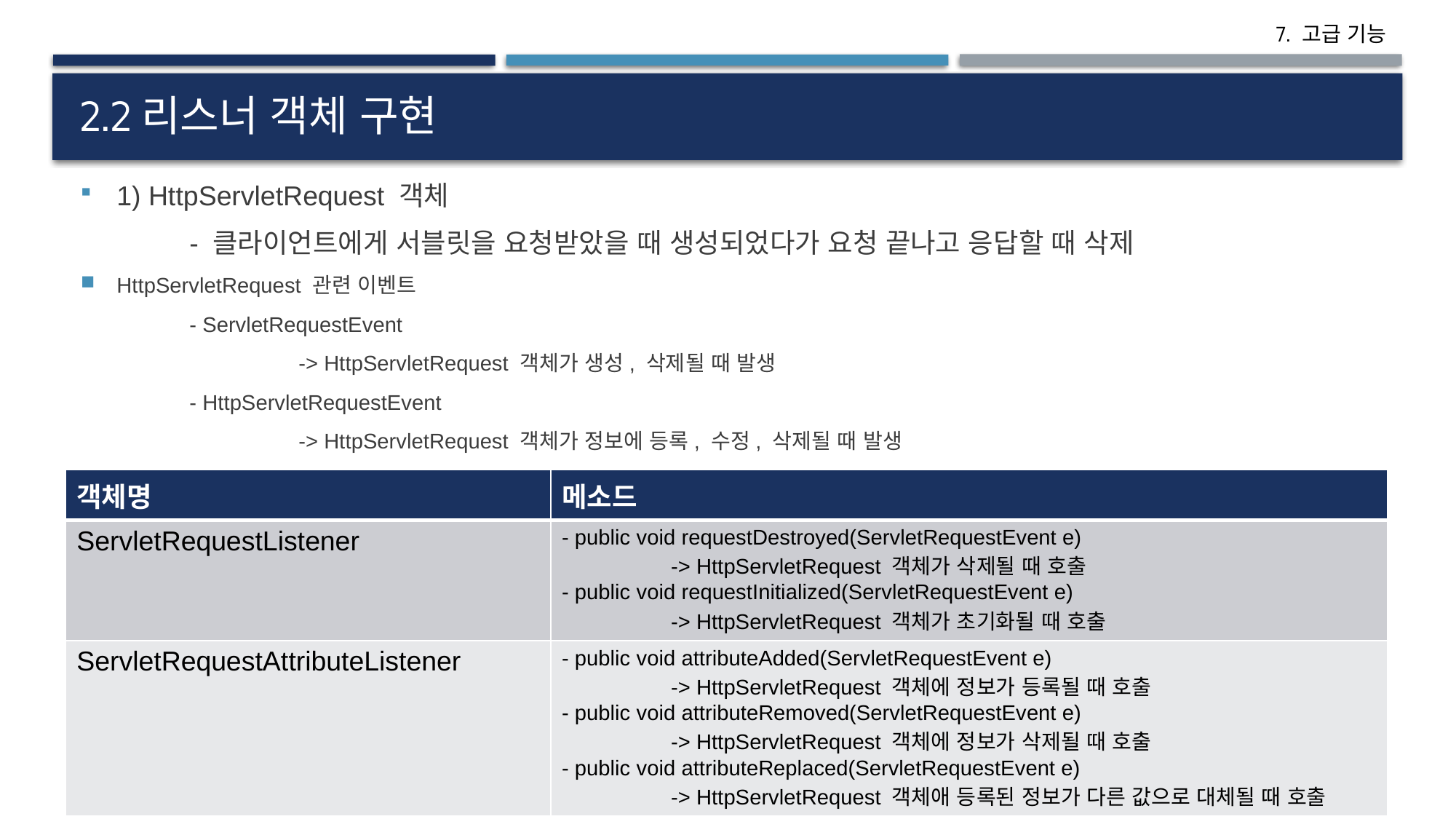

# 2.2리스너 객체 구현
1) HttpServletRequest 객체
	- 클라이언트에게 서블릿을 요청받았을 때 생성되었다가 요청 끝나고 응답할 때 삭제
HttpServletRequest 관련 이벤트
	- ServletRequestEvent
		-> HttpServletRequest 객체가 생성, 삭제될 때 발생
	- HttpServletRequestEvent
		-> HttpServletRequest 객체가 정보에 등록, 수정, 삭제될 때 발생
| 객체명 | 메소드 |
| --- | --- |
| ServletRequestListener | - public void requestDestroyed(ServletRequestEvent e) -> HttpServletRequest 객체가 삭제될 때 호출 - public void requestInitialized(ServletRequestEvent e) -> HttpServletRequest 객체가 초기화될 때 호출 |
| ServletRequestAttributeListener | - public void attributeAdded(ServletRequestEvent e) -> HttpServletRequest 객체에 정보가 등록될 때 호출 - public void attributeRemoved(ServletRequestEvent e) -> HttpServletRequest 객체에 정보가 삭제될 때 호출 - public void attributeReplaced(ServletRequestEvent e) -> HttpServletRequest 객체애 등록된 정보가 다른 값으로 대체될 때 호출 |
14